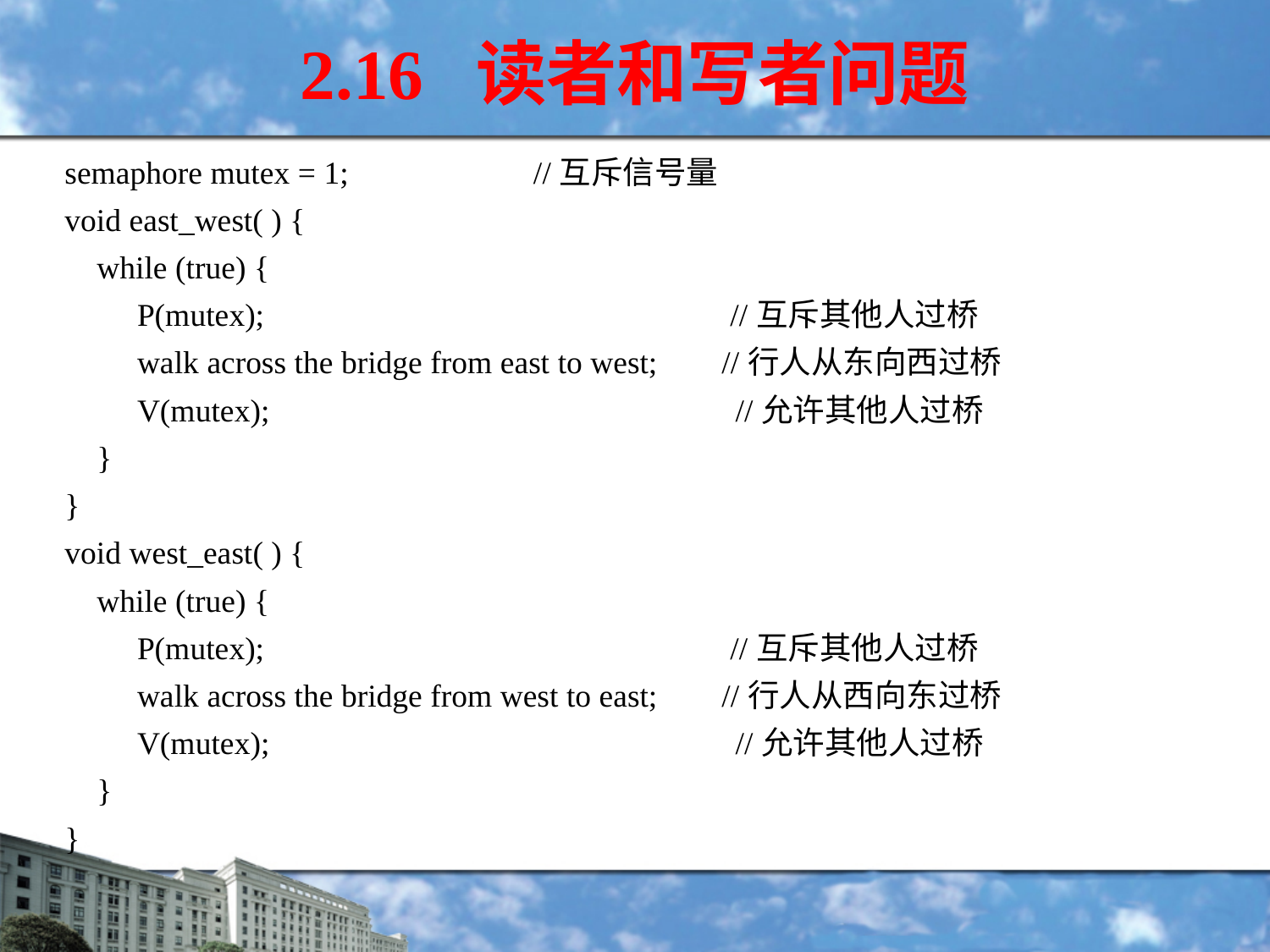

# 2.16  读者和写者问题
semaphore mutex = 1;                       //互斥信号量
void east_west( ) {
    while (true) {
         P(mutex);                                                          //互斥其他人过桥
         walk across the bridge from east to west;        //行人从东向西过桥
         V(mutex);                                                          //允许其他人过桥
    }
}
void west_east( ) {
    while (true) {
         P(mutex);                                                          //互斥其他人过桥
         walk across the bridge from west to east;        //行人从西向东过桥
         V(mutex);                                                          //允许其他人过桥
    }
}